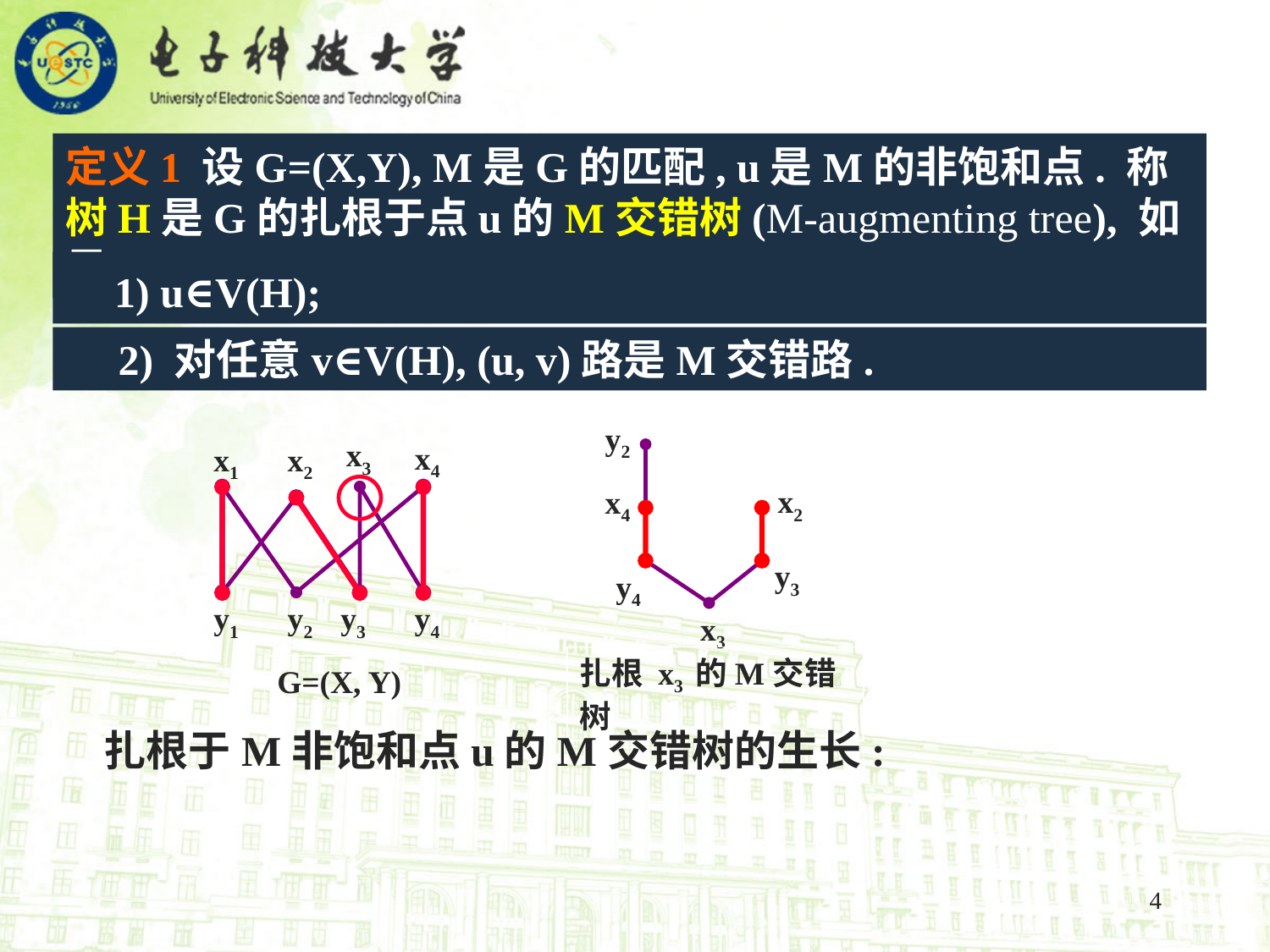

定义1 设G=(X,Y), M是G的匹配, u是M的非饱和点. 称树H是G的扎根于点u的M交错树(M-augmenting tree), 如果:
    1) u∈V(H);
     2) 对任意v∈V(H), (u, v)路是M交错路.
y2

x2
x4
y3
y4
x3
扎根 x3 的M交错树
x3
x4
x1
x2

y1
y2
y3
y4
G=(X, Y)

   扎根于M非饱和点u的M交错树的生长:
4